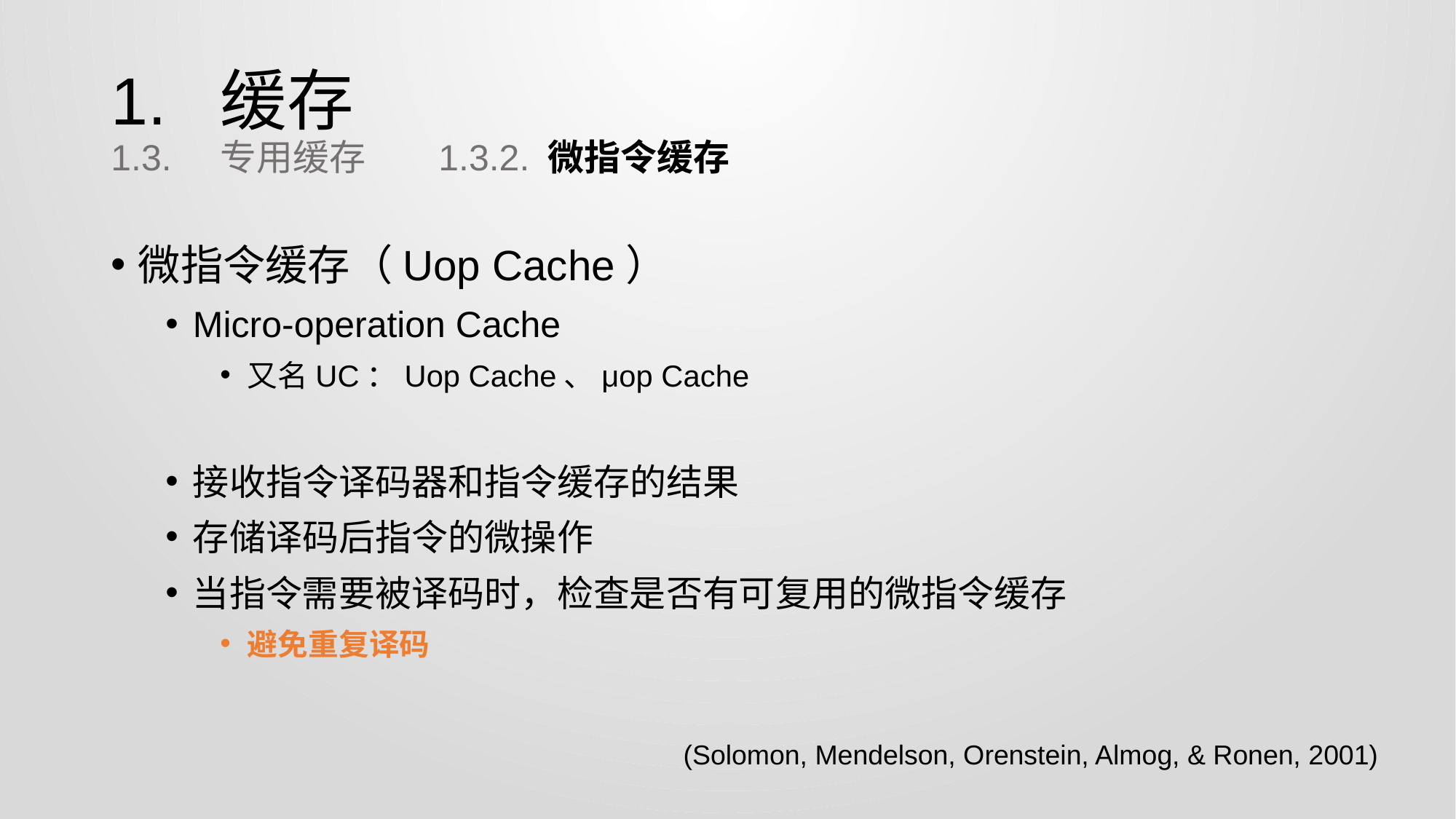

# 1.	缓存 1.3.	专用缓存	1.3.2.	微指令缓存
微指令缓存（Uop Cache）
Micro-operation Cache
又名UC：Uop Cache、μop Cache

接收指令译码器和指令缓存的结果
存储译码后指令的微操作
当指令需要被译码时，检查是否有可复用的微指令缓存
避免重复译码

 (Solomon, Mendelson, Orenstein, Almog, & Ronen, 2001)